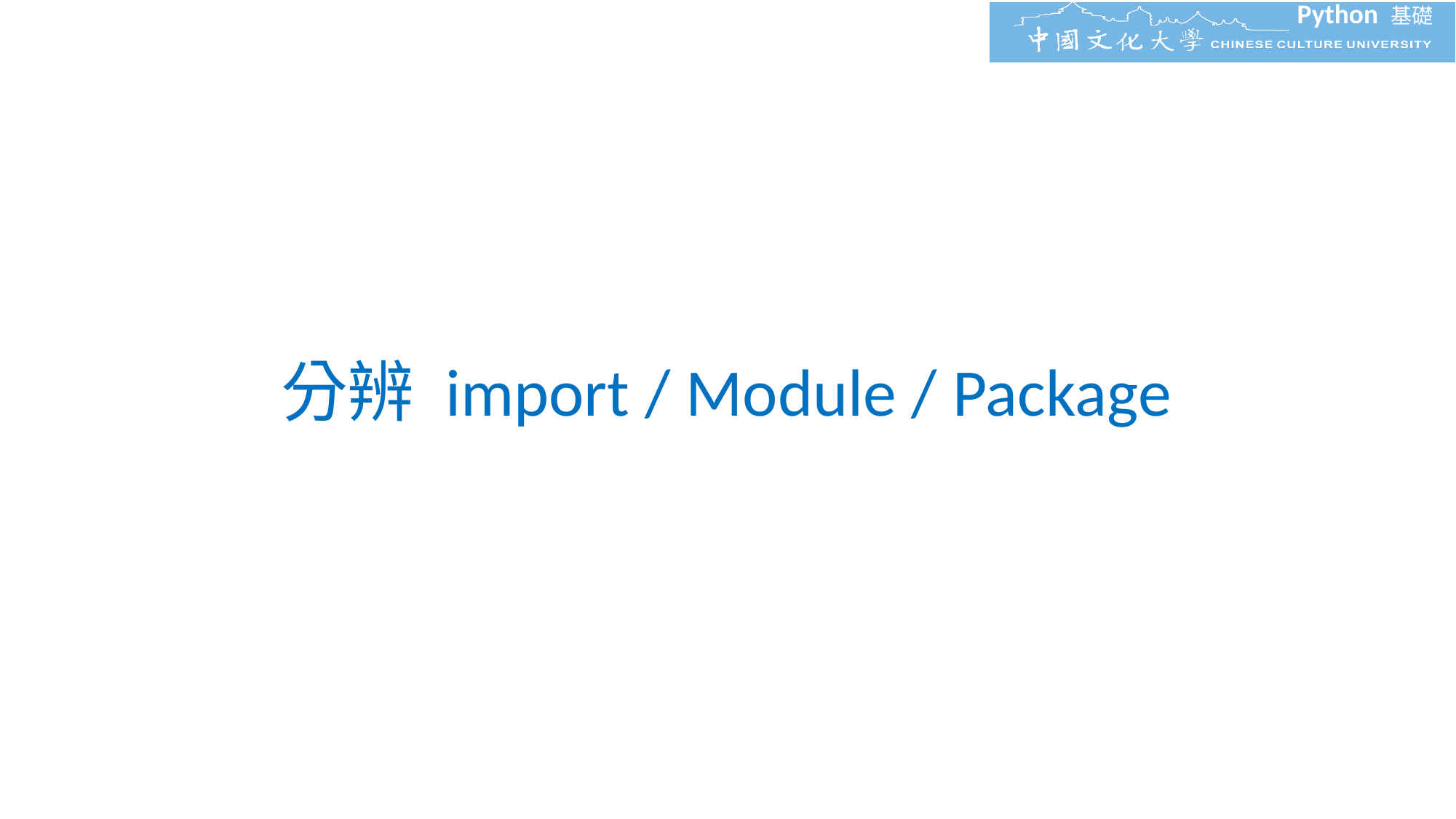

# 分辨 import / Module / Package